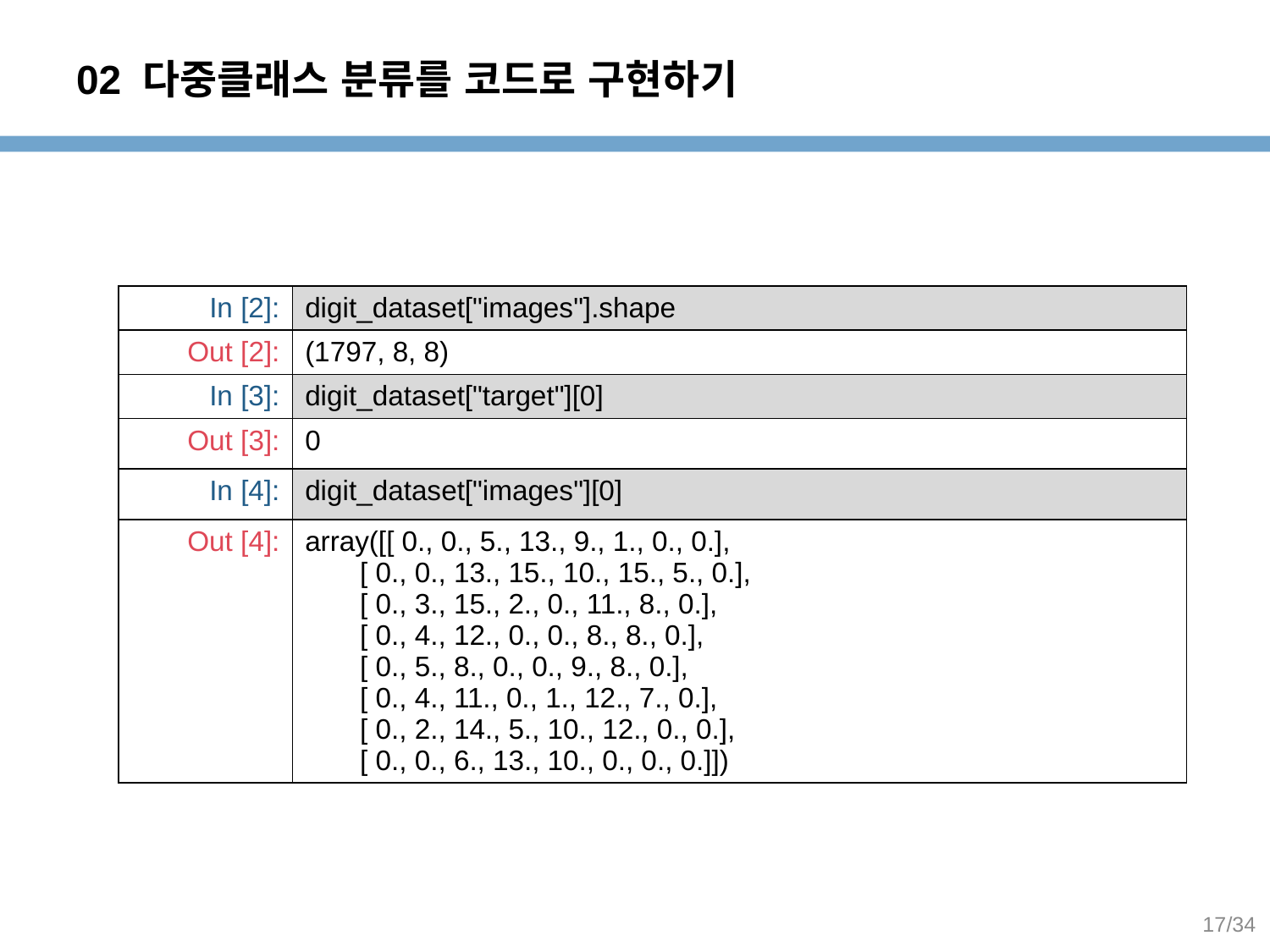

# 02 다중클래스 분류를 코드로 구현하기
| In [2]: | digit\_dataset["images"].shape |
| --- | --- |
| Out [2]: | (1797, 8, 8) |
| In [3]: | digit\_dataset["target"][0] |
| Out [3]: | 0 |
| In [4]: | digit\_dataset["images"][0] |
| Out [4]: | array([[ 0., 0., 5., 13., 9., 1., 0., 0.], [ 0., 0., 13., 15., 10., 15., 5., 0.], [ 0., 3., 15., 2., 0., 11., 8., 0.], [ 0., 4., 12., 0., 0., 8., 8., 0.], [ 0., 5., 8., 0., 0., 9., 8., 0.], [ 0., 4., 11., 0., 1., 12., 7., 0.], [ 0., 2., 14., 5., 10., 12., 0., 0.], [ 0., 0., 6., 13., 10., 0., 0., 0.]]) |
17/34